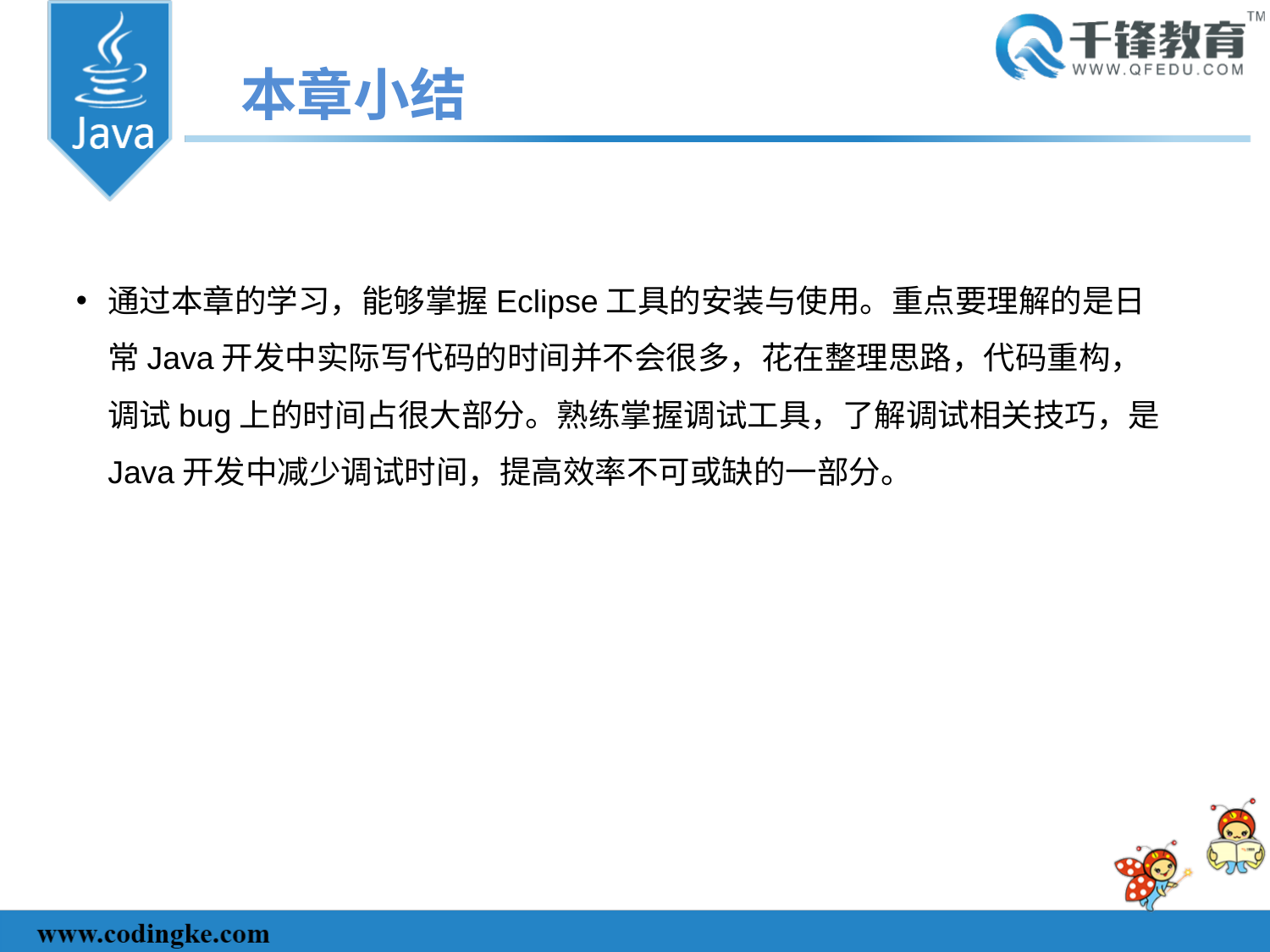

本章小结

通过本章的学习，能够掌握Eclipse工具的安装与使用。重点要理解的是日常Java开发中实际写代码的时间并不会很多，花在整理思路，代码重构，调试bug上的时间占很大部分。熟练掌握调试工具，了解调试相关技巧，是Java开发中减少调试时间，提高效率不可或缺的一部分。